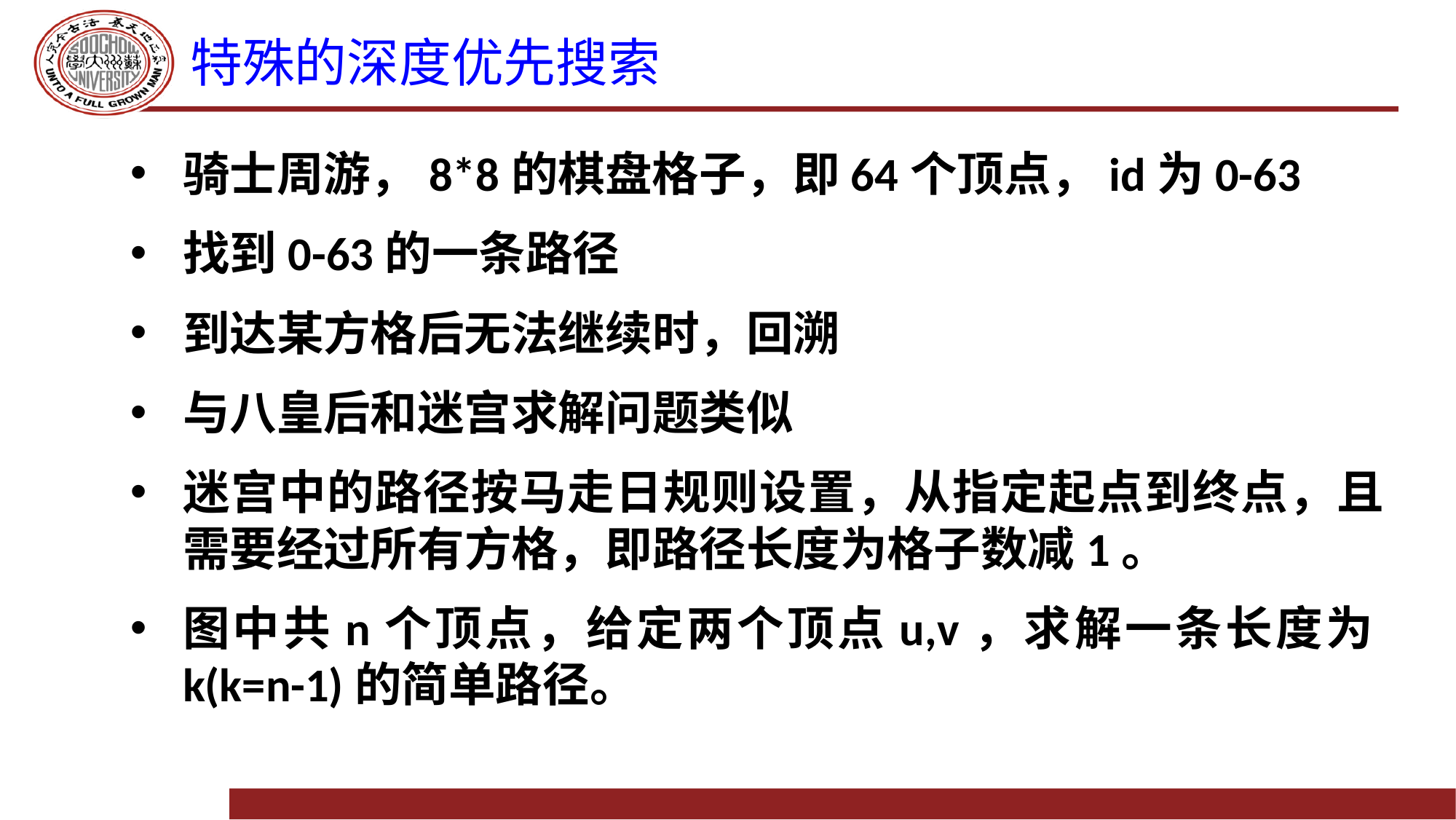

# 特殊的深度优先搜索
骑士周游，8*8的棋盘格子，即64个顶点，id为0-63
找到0-63的一条路径
到达某方格后无法继续时，回溯
与八皇后和迷宫求解问题类似
迷宫中的路径按马走日规则设置，从指定起点到终点，且需要经过所有方格，即路径长度为格子数减1。
图中共n个顶点，给定两个顶点u,v，求解一条长度为k(k=n-1)的简单路径。